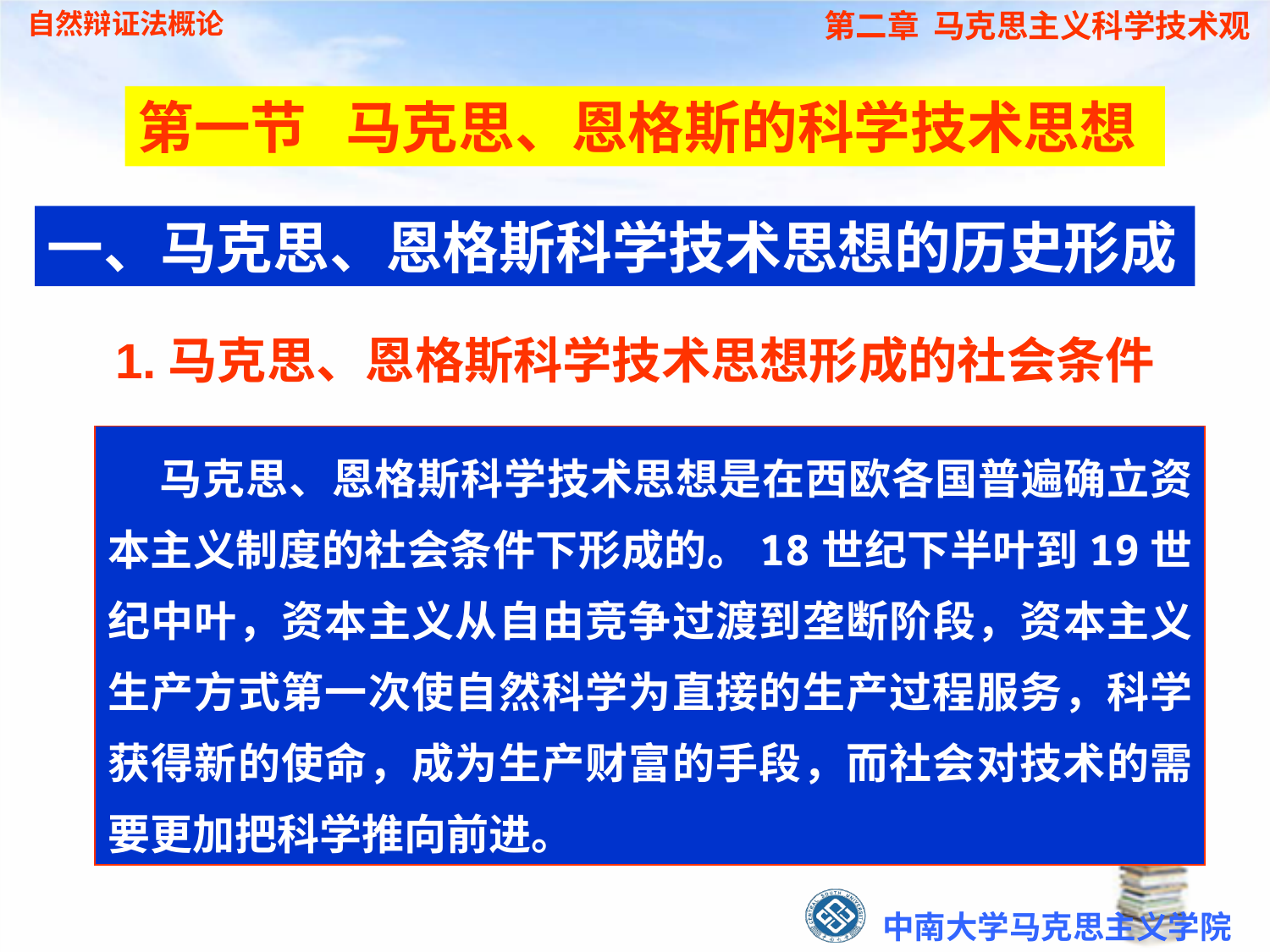

第一节   马克思、恩格斯的科学技术思想
一、马克思、恩格斯科学技术思想的历史形成

1.马克思、恩格斯科学技术思想形成的社会条件
    马克思、恩格斯科学技术思想是在西欧各国普遍确立资本主义制度的社会条件下形成的。18世纪下半叶到19世纪中叶，资本主义从自由竞争过渡到垄断阶段，资本主义生产方式第一次使自然科学为直接的生产过程服务，科学获得新的使命，成为生产财富的手段，而社会对技术的需要更加把科学推向前进。